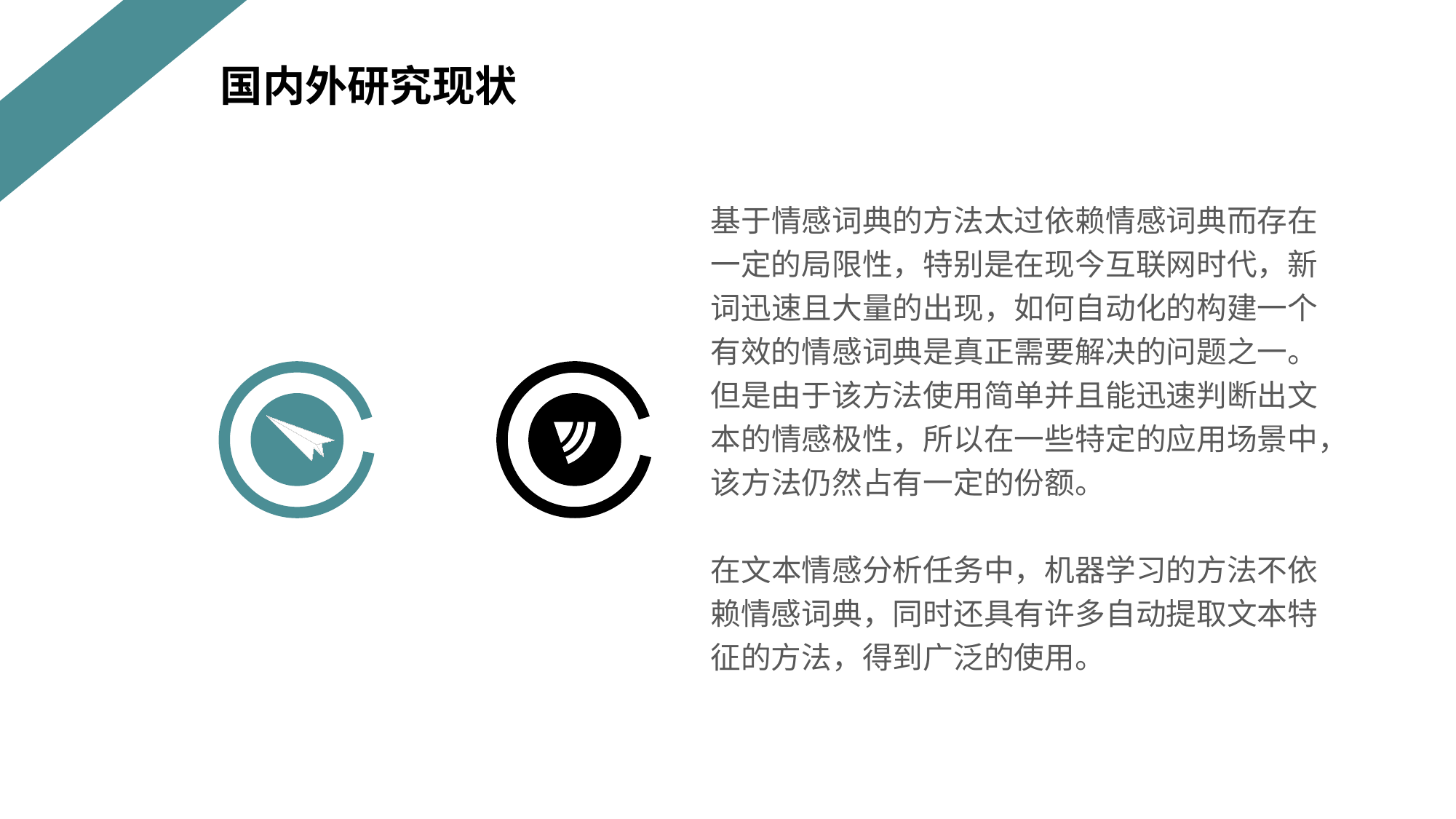

国内外研究现状
基于情感词典的方法太过依赖情感词典而存在一定的局限性，特别是在现今互联网时代，新词迅速且大量的出现，如何自动化的构建一个有效的情感词典是真正需要解决的问题之一。但是由于该方法使用简单并且能迅速判断出文本的情感极性，所以在一些特定的应用场景中，该方法仍然占有一定的份额。

在文本情感分析任务中，机器学习的方法不依赖情感词典，同时还具有许多自动提取文本特征的方法，得到广泛的使用。